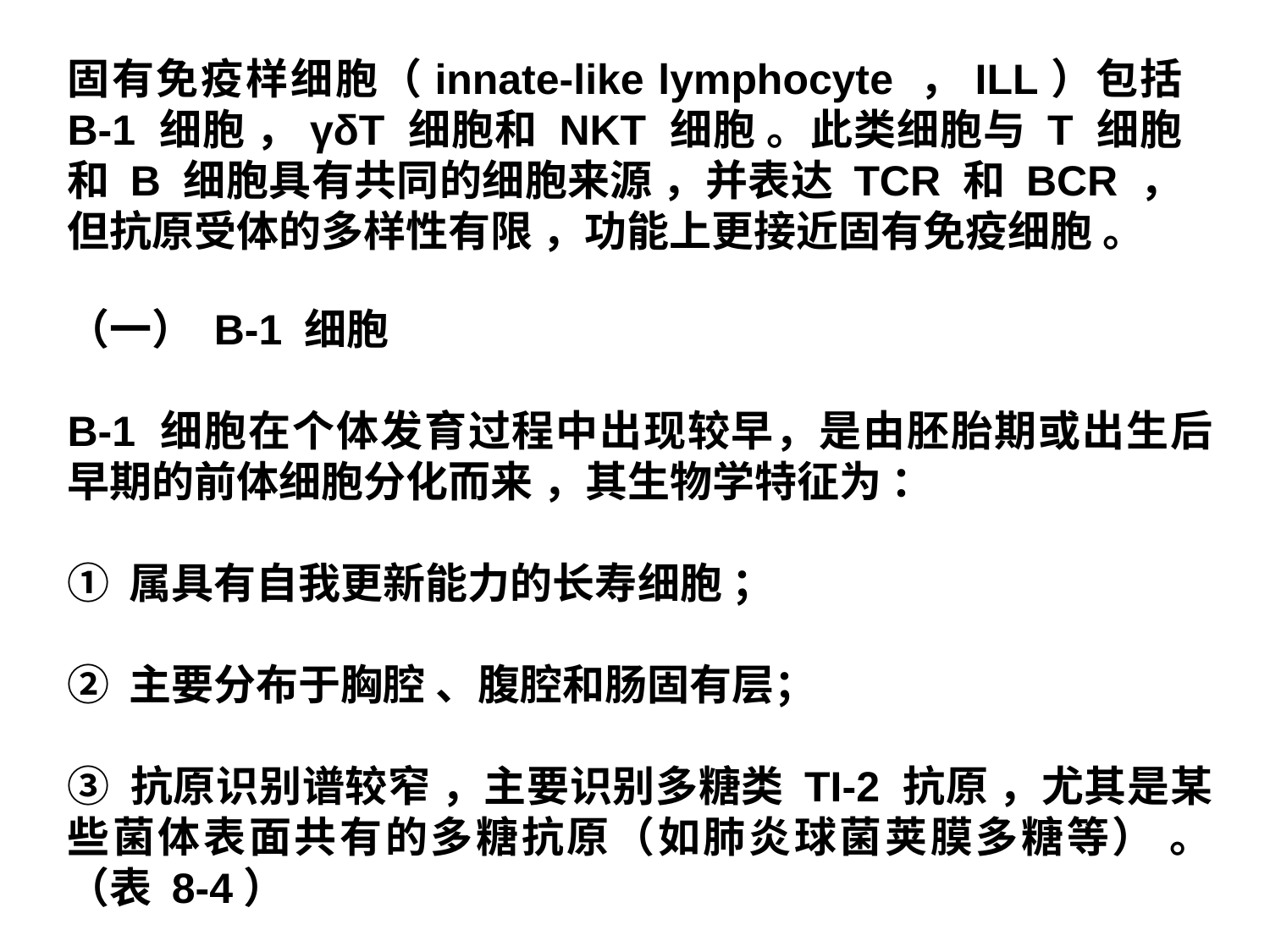

固有免疫样细胞（innate‐like lymphocyte ，ILL）包括 B‐1 细胞 ，γδT 细胞和 NKT 细胞 。此类细胞与 T 细胞和 B 细胞具有共同的细胞来源 ，并表达 TCR 和 BCR ，但抗原受体的多样性有限 ，功能上更接近固有免疫细胞 。
（一） B-1 细胞

B-1 细胞在个体发育过程中出现较早，是由胚胎期或出生后早期的前体细胞分化而来 ，其生物学特征为 ：

① 属具有自我更新能力的长寿细胞 ；

② 主要分布于胸腔 、腹腔和肠固有层；

③ 抗原识别谱较窄 ，主要识别多糖类 TI-2 抗原 ，尤其是某些菌体表面共有的多糖抗原（如肺炎球菌荚膜多糖等） 。 （表 8-4）